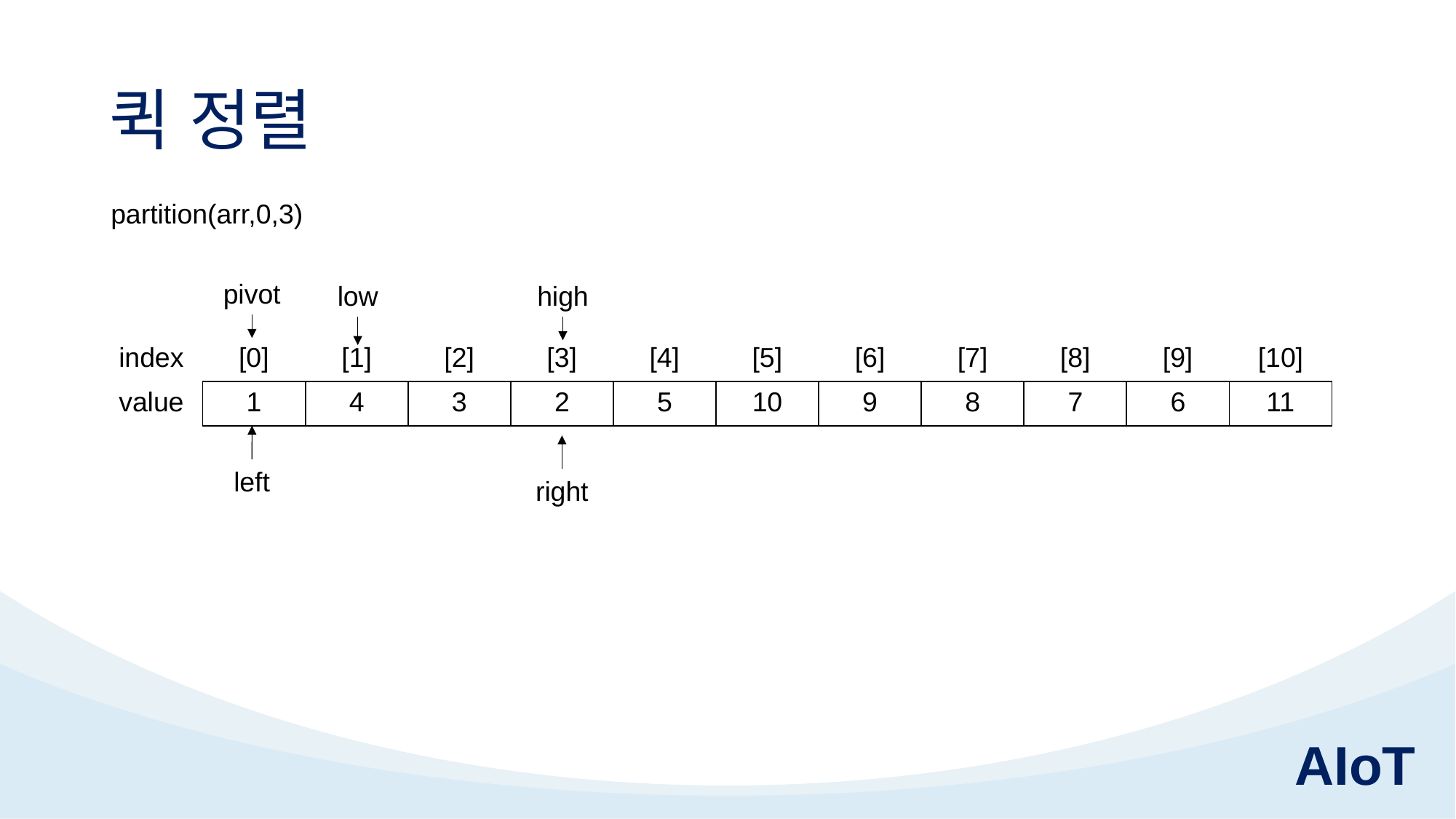

# 퀵 정렬
partition(arr,0,3)
pivot
low
high
| index | [0] | [1] | [2] | [3] | [4] | [5] | [6] | [7] | [8] | [9] | [10] |
| --- | --- | --- | --- | --- | --- | --- | --- | --- | --- | --- | --- |
| value | 1 | 4 | 3 | 2 | 5 | 10 | 9 | 8 | 7 | 6 | 11 |
left
right